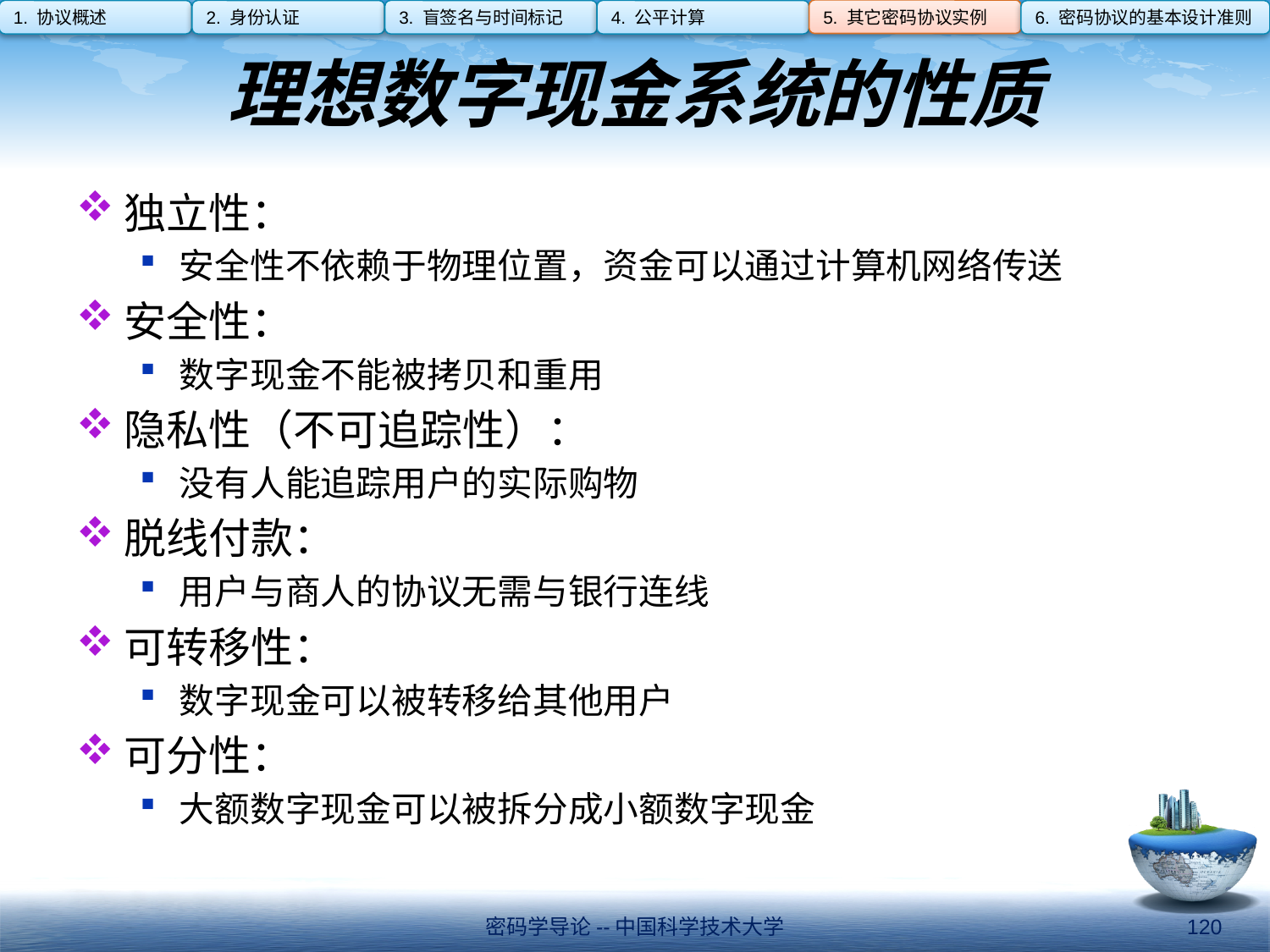

5. 其它密码协议实例
1. 协议概述
2. 身份认证
3. 盲签名与时间标记
4. 公平计算
6. 密码协议的基本设计准则
# 理想数字现金系统的性质
独立性：
安全性不依赖于物理位置，资金可以通过计算机网络传送
安全性：
数字现金不能被拷贝和重用
隐私性（不可追踪性）：
没有人能追踪用户的实际购物
脱线付款：
用户与商人的协议无需与银行连线
可转移性：
数字现金可以被转移给其他用户
可分性：
大额数字现金可以被拆分成小额数字现金
密码学导论--中国科学技术大学
120